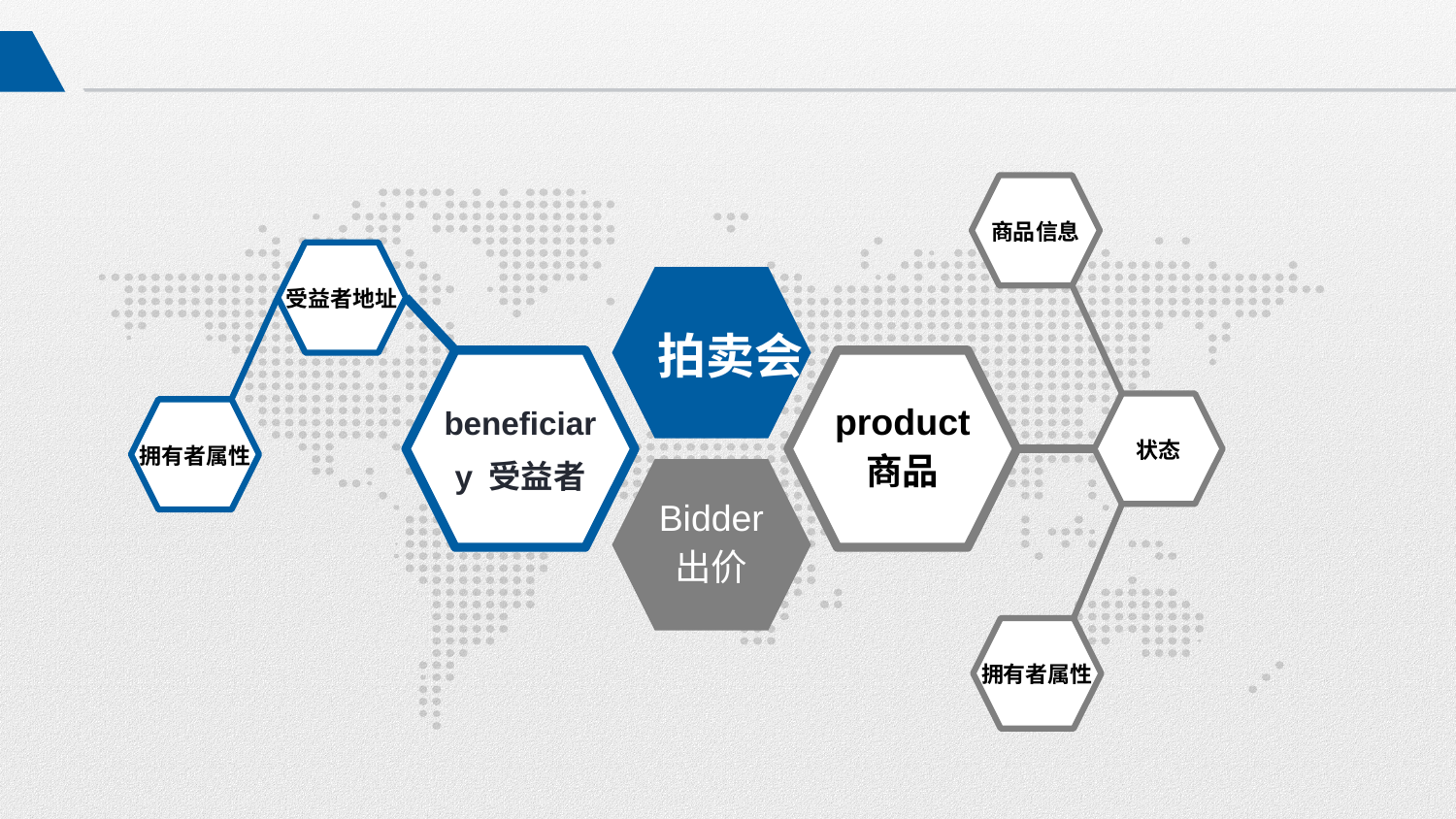

商品信息
状态
拥有者属性
product
商品

受益者地址
beneficiary 受益者
拥有者属性
拍卖会
Bidder
出价